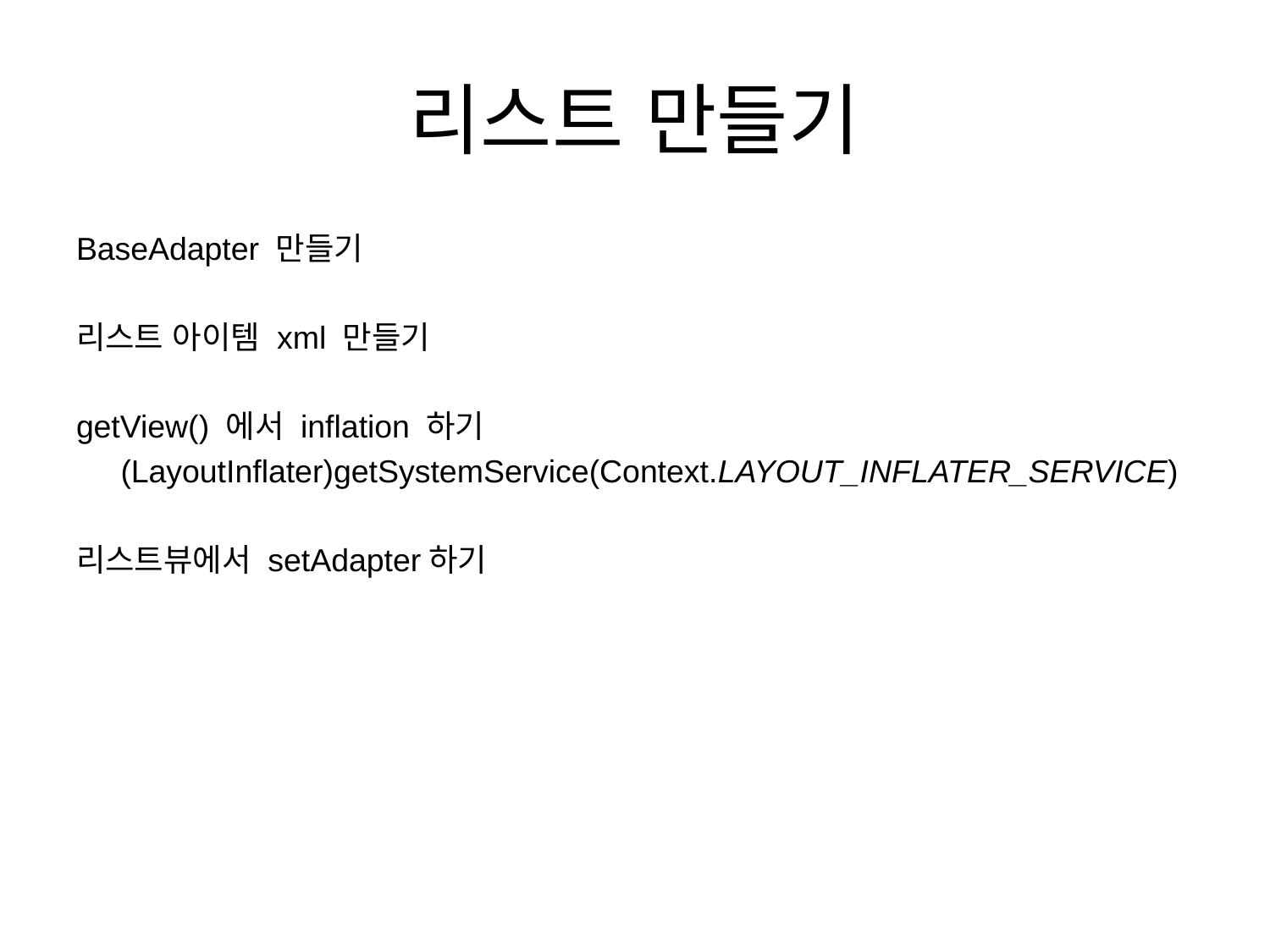

# 리스트 만들기
BaseAdapter 만들기

리스트 아이템 xml 만들기

getView() 에서 inflation 하기
     (LayoutInflater)getSystemService(Context.LAYOUT_INFLATER_SERVICE)

리스트뷰에서 setAdapter하기